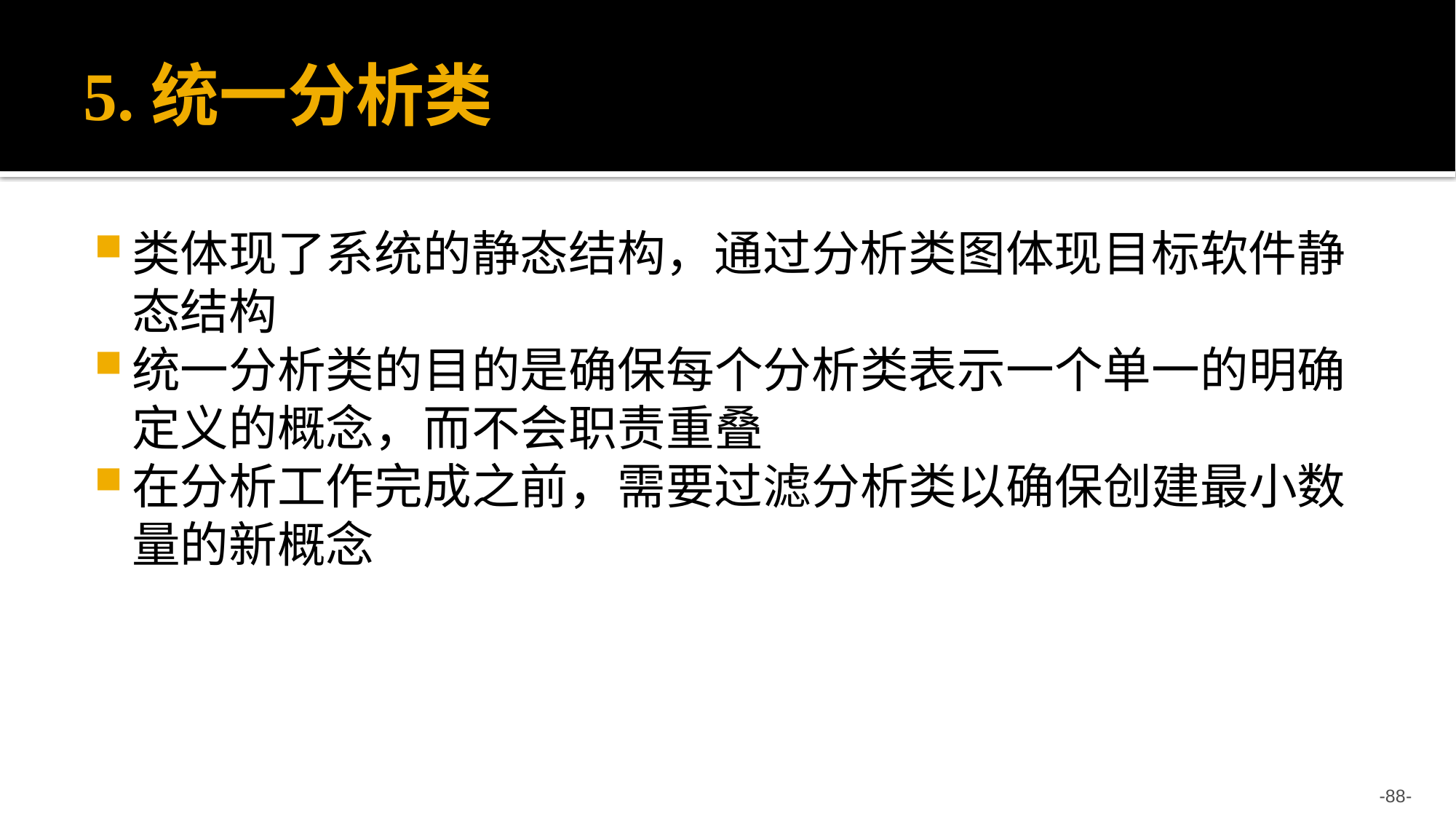

# 5.统一分析类
类体现了系统的静态结构，通过分析类图体现目标软件静态结构
统一分析类的目的是确保每个分析类表示一个单一的明确定义的概念，而不会职责重叠
在分析工作完成之前，需要过滤分析类以确保创建最小数量的新概念
-88-